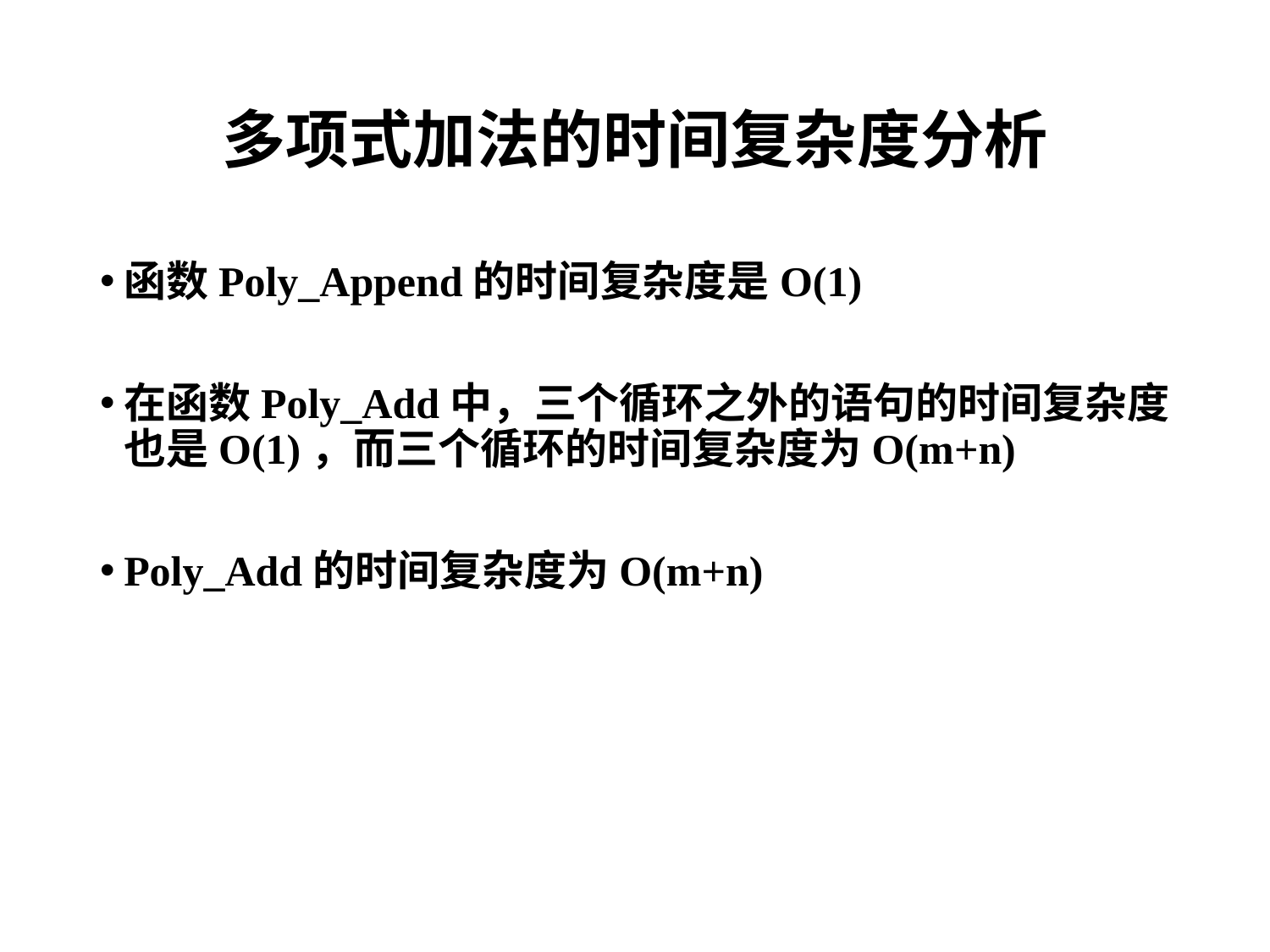

# 多项式加法的时间复杂度分析
函数Poly_Append的时间复杂度是O(1)

在函数Poly_Add中，三个循环之外的语句的时间复杂度也是O(1)，而三个循环的时间复杂度为O(m+n)

Poly_Add的时间复杂度为O(m+n)